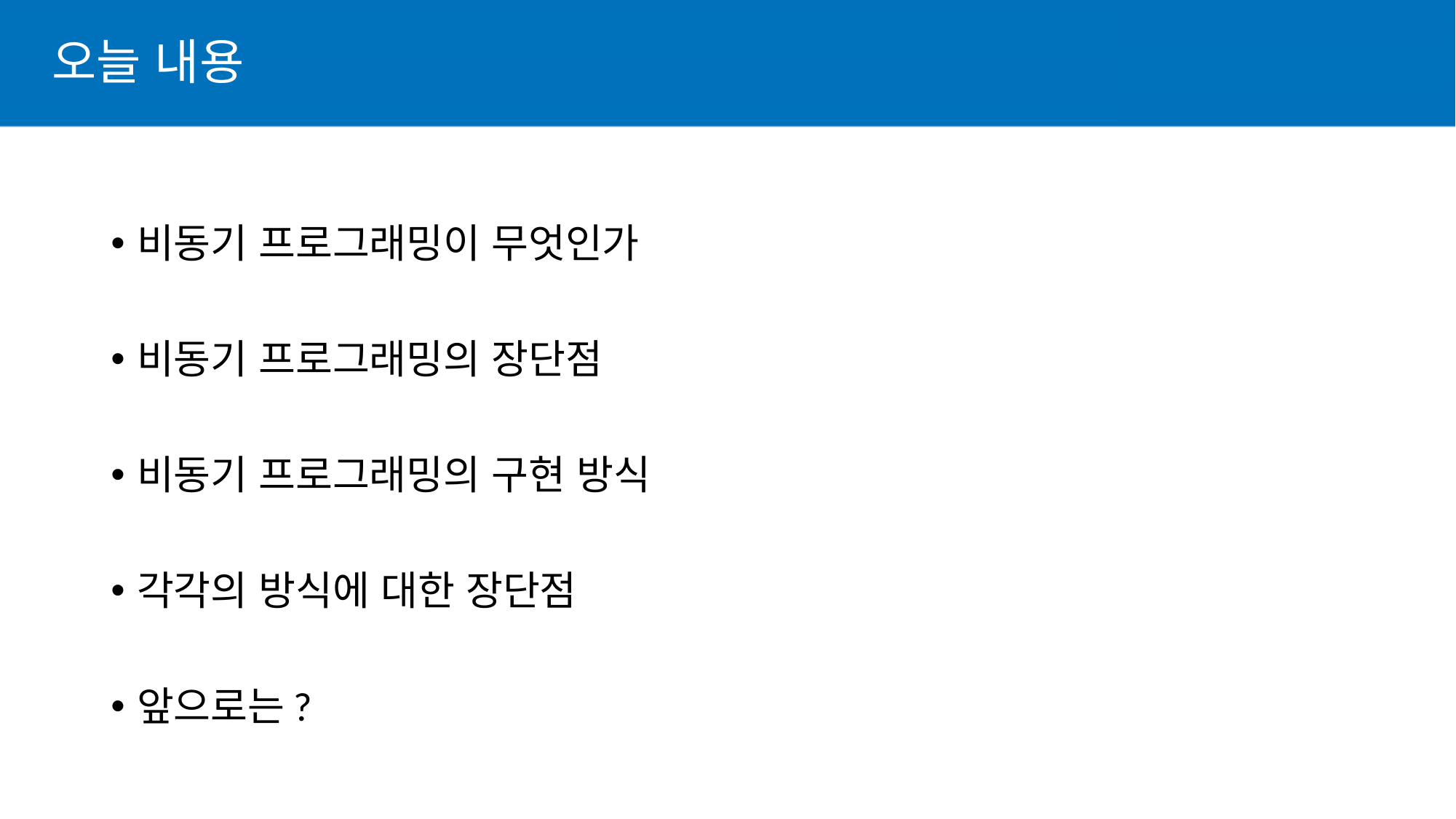

# 오늘 내용
비동기 프로그래밍이 무엇인가

비동기 프로그래밍의 장단점

비동기 프로그래밍의 구현 방식

각각의 방식에 대한 장단점

앞으로는?